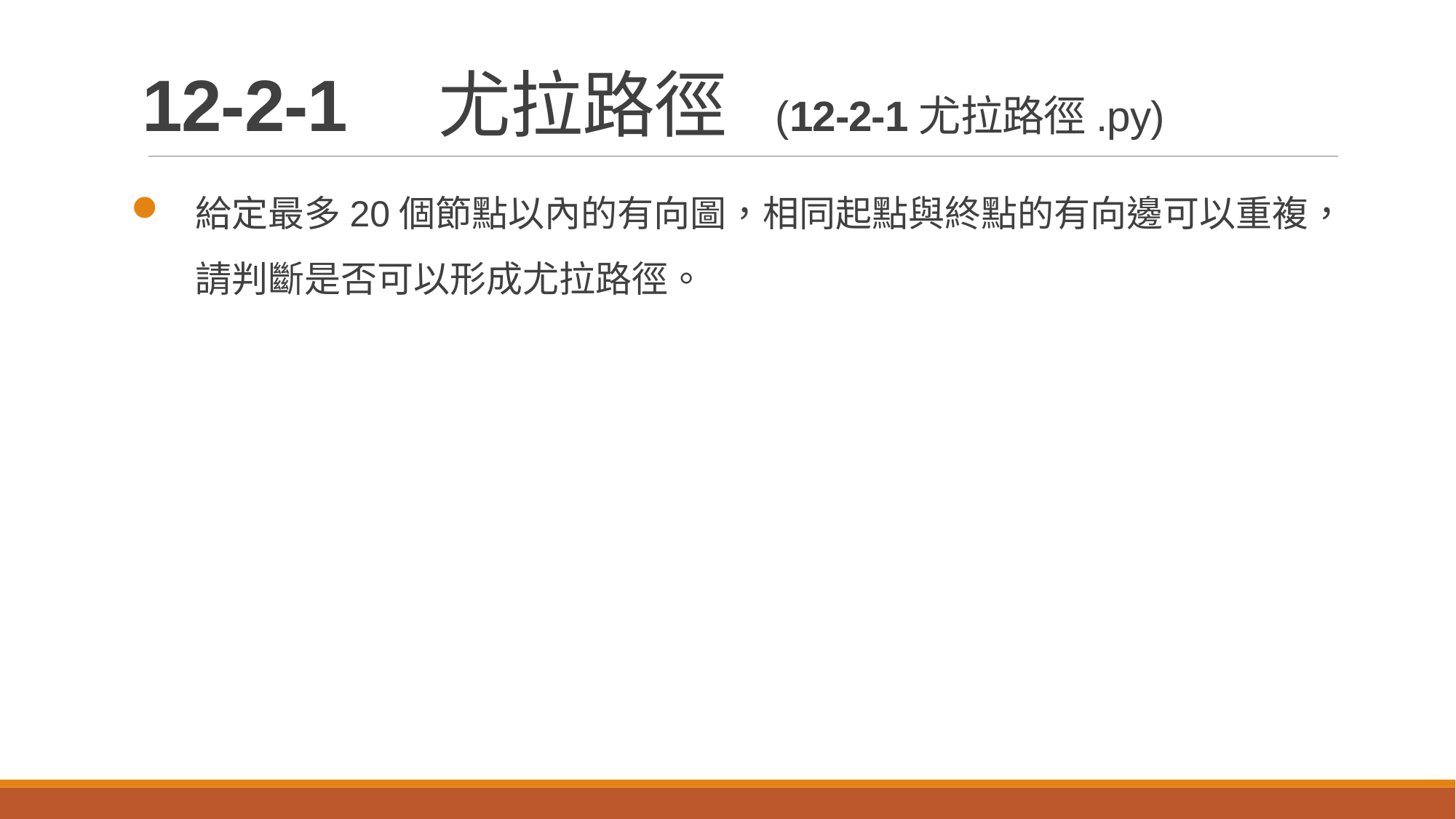

# 12-2-1　尤拉路徑  (12-2-1尤拉路徑.py)
給定最多20個節點以內的有向圖，相同起點與終點的有向邊可以重複，請判斷是否可以形成尤拉路徑。